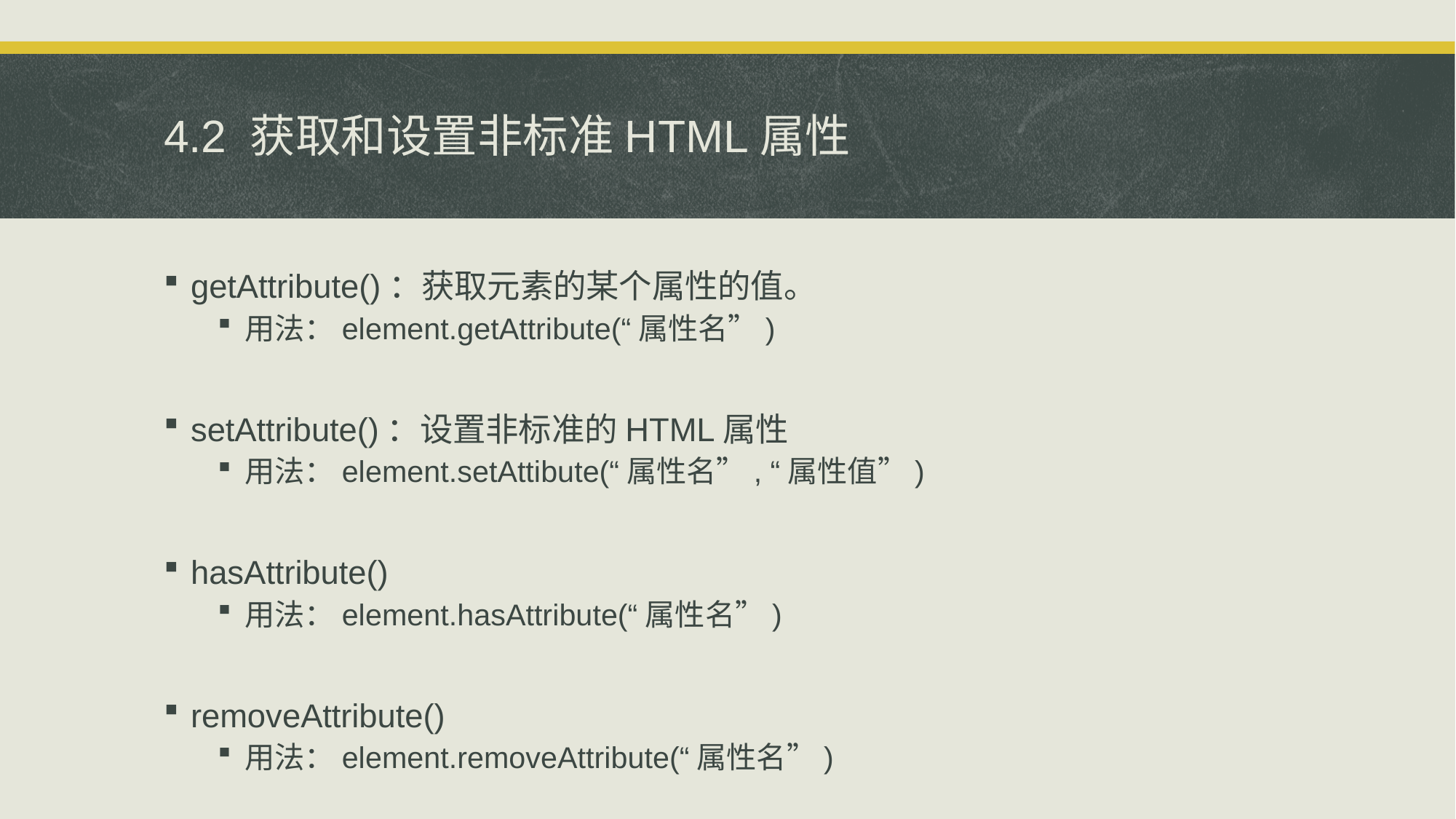

# 4.2 获取和设置非标准HTML属性
getAttribute()：获取元素的某个属性的值。
用法：element.getAttribute(“属性名”)

setAttribute()：设置非标准的HTML属性
用法：element.setAttibute(“属性名”, “属性值”)

hasAttribute()
用法：element.hasAttribute(“属性名”)

removeAttribute()
用法：element.removeAttribute(“属性名”)